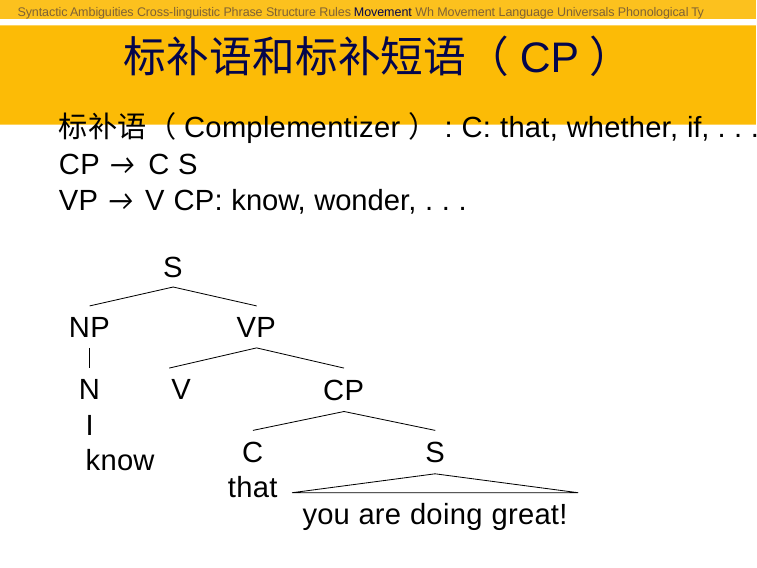

Syntactic Ambiguities Cross-linguistic Phrase Structure Rules Movement Wh Movement Language Universals Phonological Ty
# 标补语和标补短语（CP）
标补语（Complementizer）: C: that, whether, if, . . .
CP → C S
VP → V CP: know, wonder, . . .
S

VP
NP
N	V
I	know

CP

S
you are doing great!
C
that